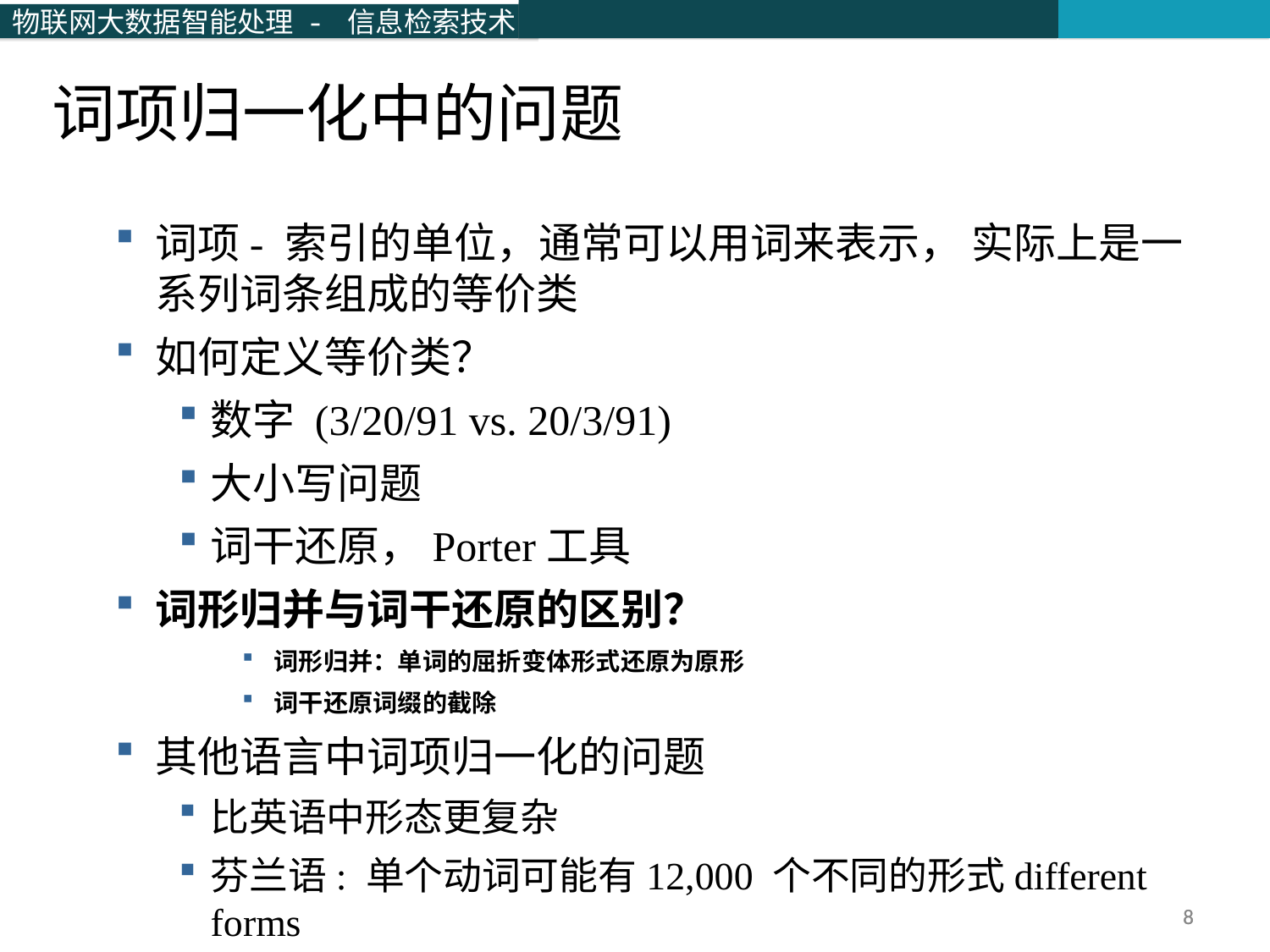

词项归一化中的问题
词项- 索引的单位，通常可以用词来表示， 实际上是一系列词条组成的等价类
如何定义等价类？
数字 (3/20/91 vs. 20/3/91)
大小写问题
词干还原，Porter工具
词形归并与词干还原的区别？
词形归并：单词的屈折变体形式还原为原形
词干还原词缀的截除
其他语言中词项归一化的问题
比英语中形态更复杂
芬兰语: 单个动词可能有12,000 个不同的形式different forms
重音符号、元音变音问题（umlauts，由于一个音被另一个音词化而导致的变化，尤其是元音的变化）
8
8